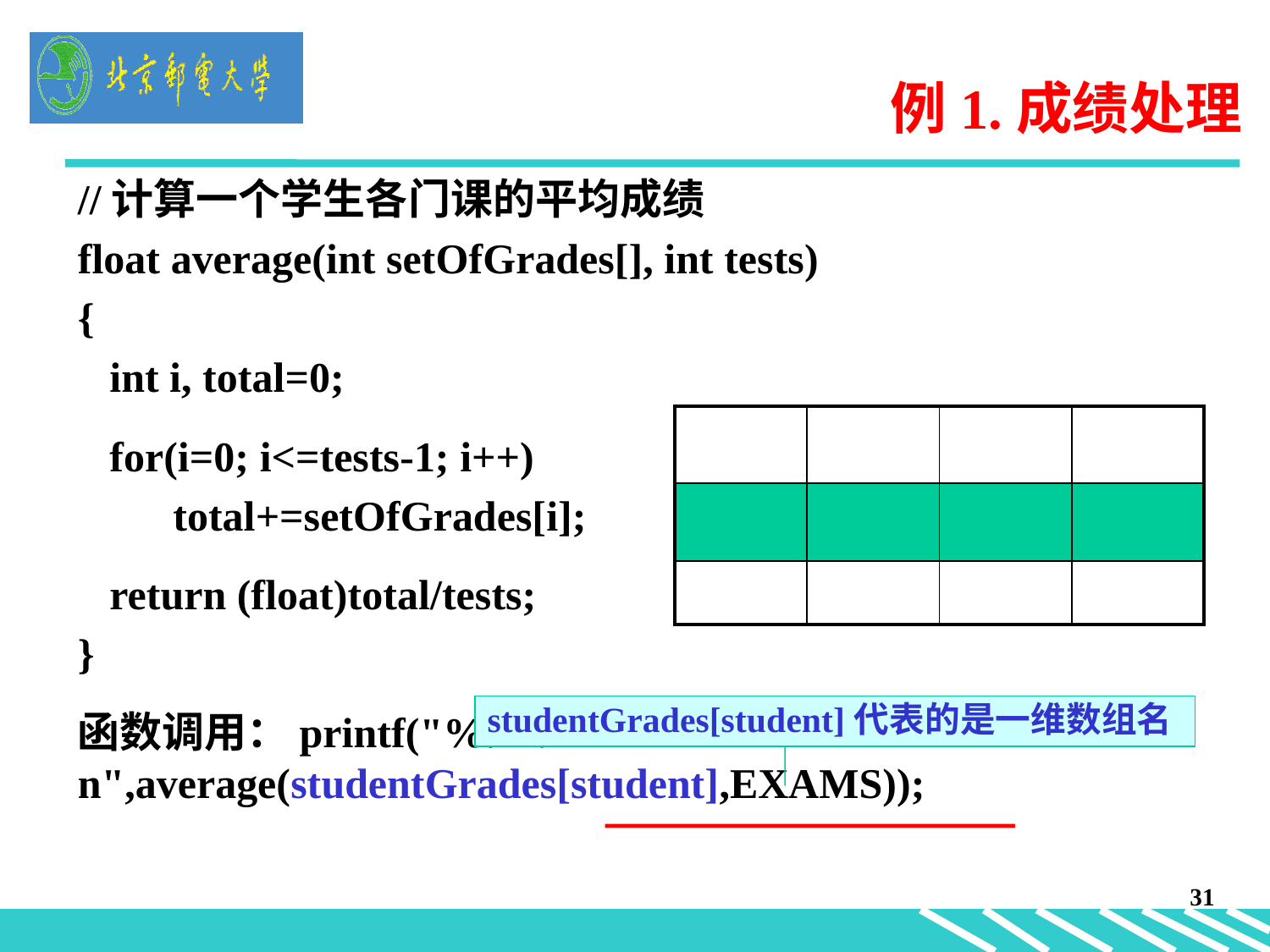

# 例1.成绩处理
//计算一个学生各门课的平均成绩
float average(int setOfGrades[], int tests)
{
   int i, total=0;

   for(i=0; i<=tests-1; i++)
         total+=setOfGrades[i];

   return (float)total/tests;
}

函数调用：printf("%.2f\n",average(studentGrades[student],EXAMS));

|  |  |  |  |
| --- | --- | --- | --- |
|  |  |  |  |
|  |  |  |  |
studentGrades[student]代表的是一维数组名

31